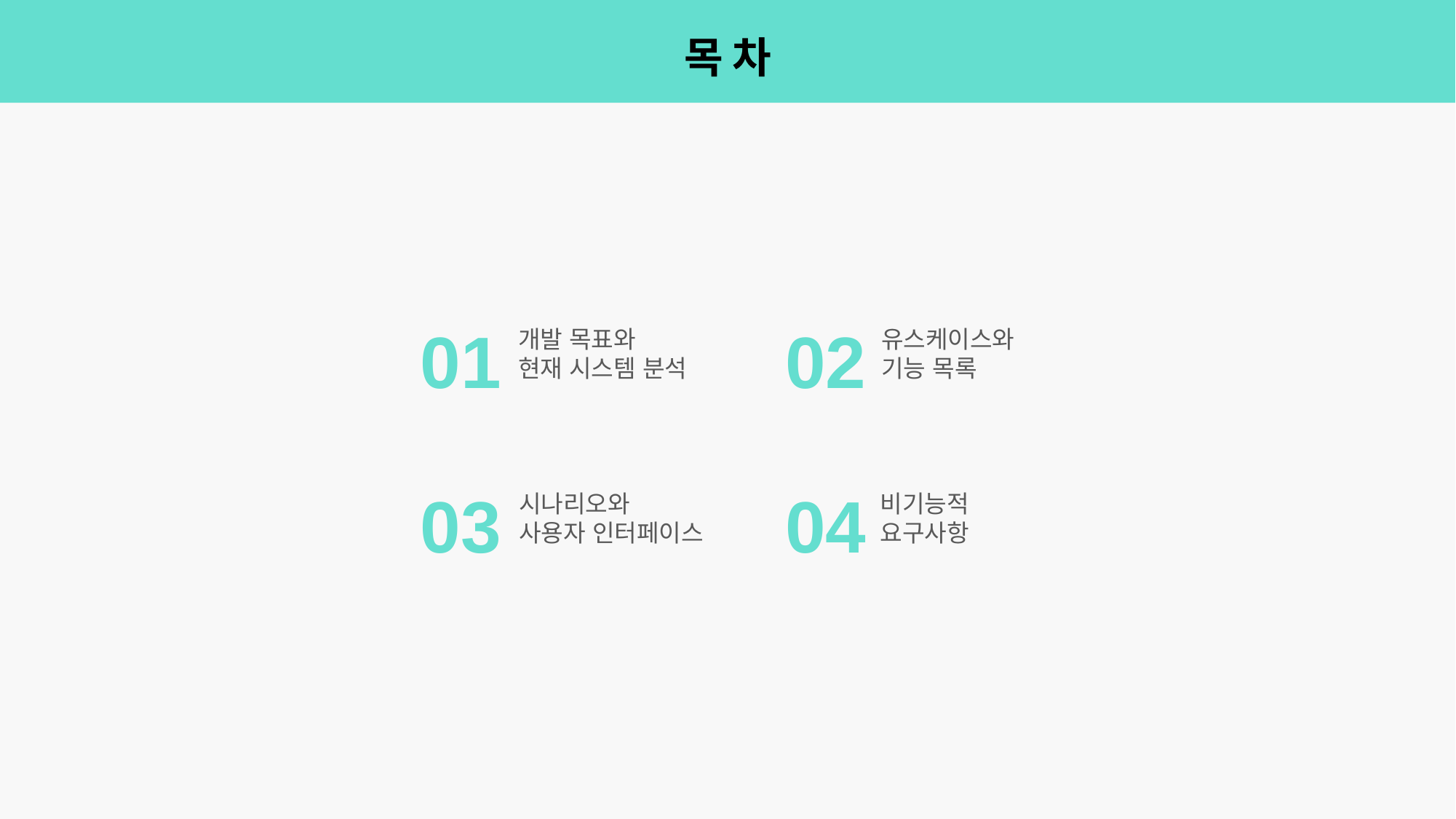

목차
01
개발 목표와
현재 시스템 분석
02
유스케이스와
기능 목록
03
시나리오와
사용자 인터페이스
04
비기능적
요구사항